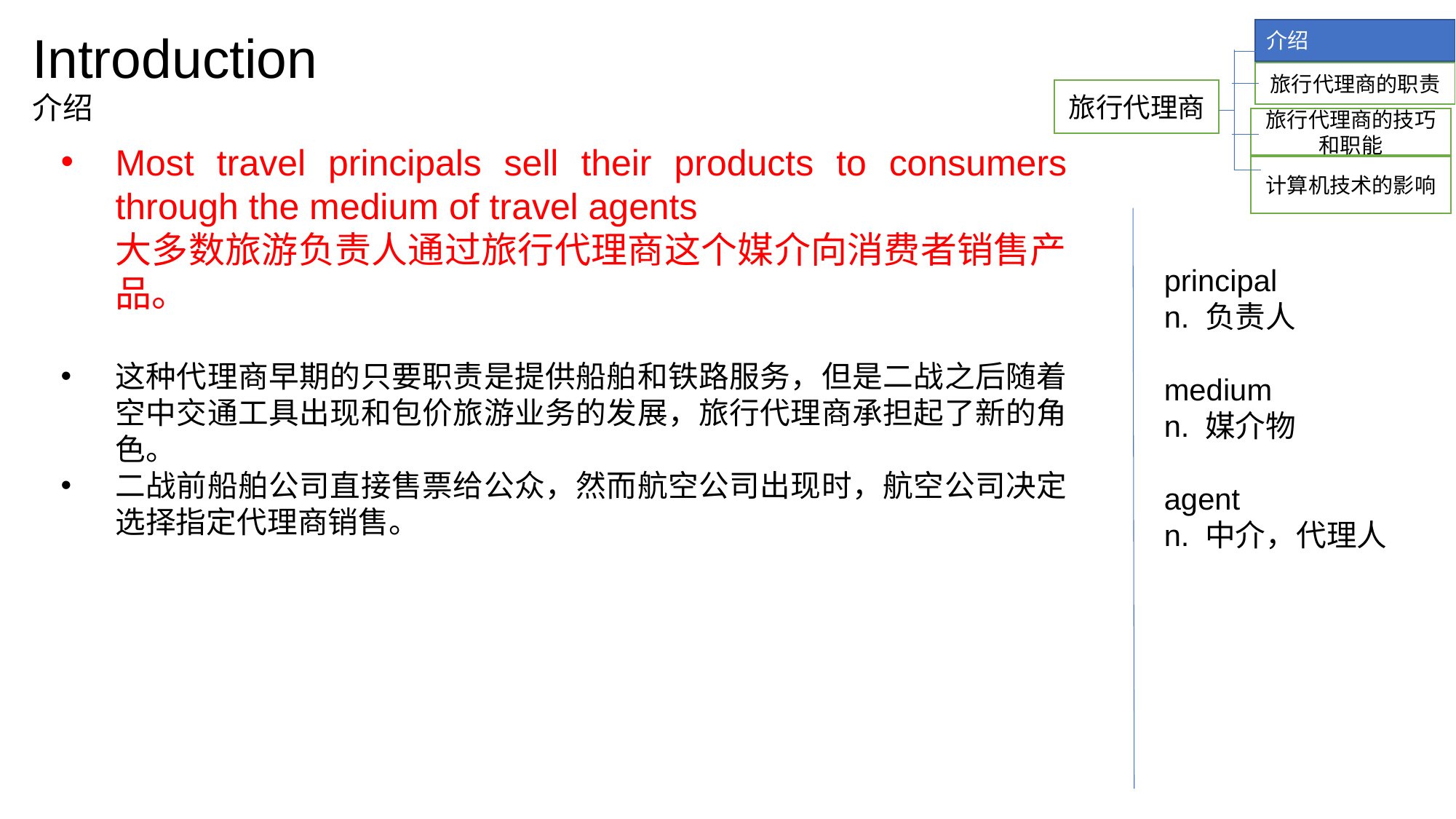

Introduction
介绍
介绍
旅行代理商的职责
旅行代理商
旅行代理商的技巧和职能
Most travel principals sell their products to consumers through the medium of travel agents
大多数旅游负责人通过旅行代理商这个媒介向消费者销售产品。

这种代理商早期的只要职责是提供船舶和铁路服务，但是二战之后随着空中交通工具出现和包价旅游业务的发展，旅行代理商承担起了新的角色。
二战前船舶公司直接售票给公众，然而航空公司出现时，航空公司决定选择指定代理商销售。
计算机技术的影响
 principal
 n. 负责人

 medium
 n. 媒介物

 agent
 n. 中介，代理人